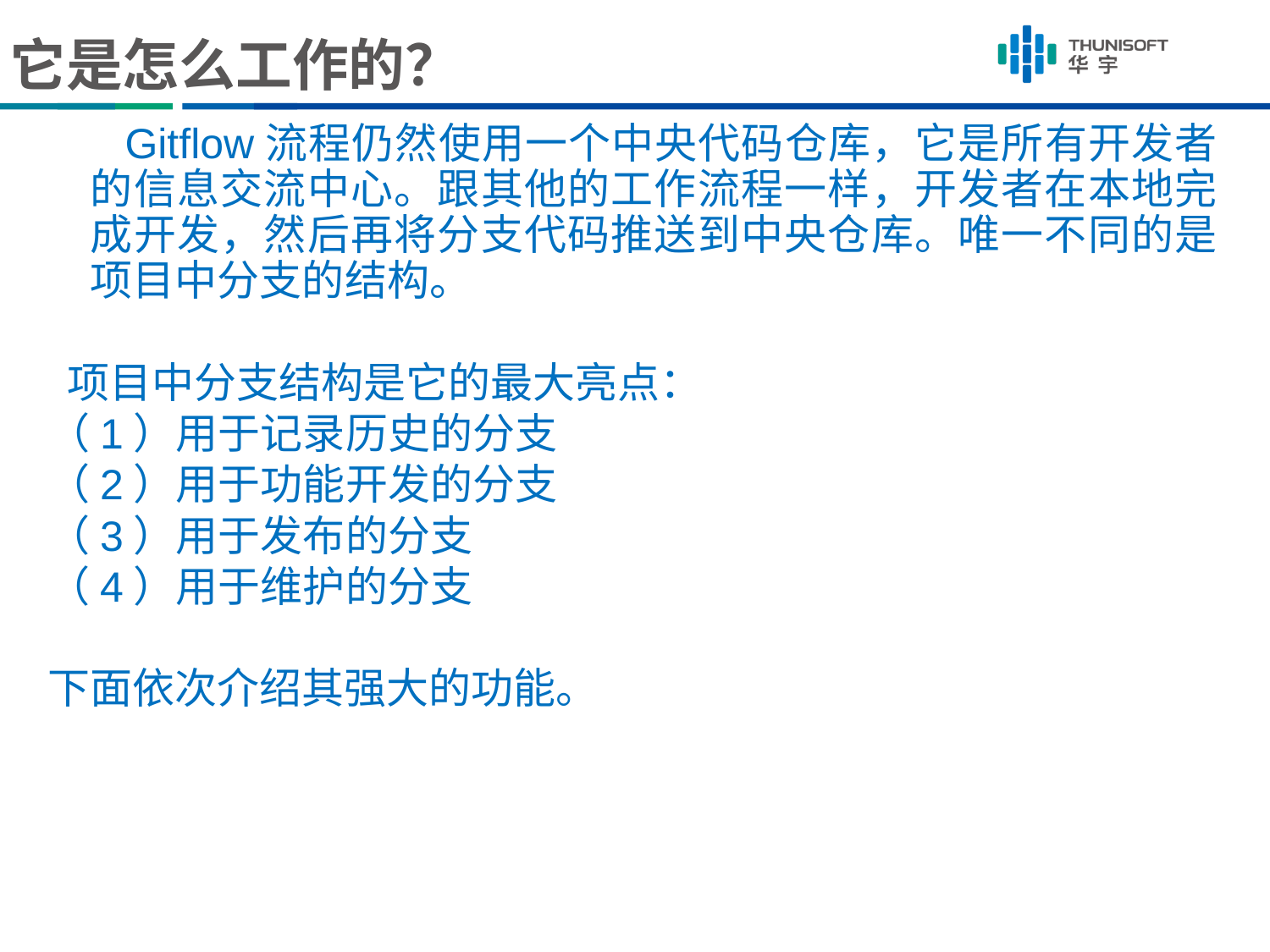

它是怎么工作的？
      Gitflow流程仍然使用一个中央代码仓库，它是所有开发者的信息交流中心。跟其他的工作流程一样，开发者在本地完成开发，然后再将分支代码推送到中央仓库。唯一不同的是项目中分支的结构。

 项目中分支结构是它的最大亮点：
（1）用于记录历史的分支
（2）用于功能开发的分支
（3）用于发布的分支
（4）用于维护的分支

下面依次介绍其强大的功能。